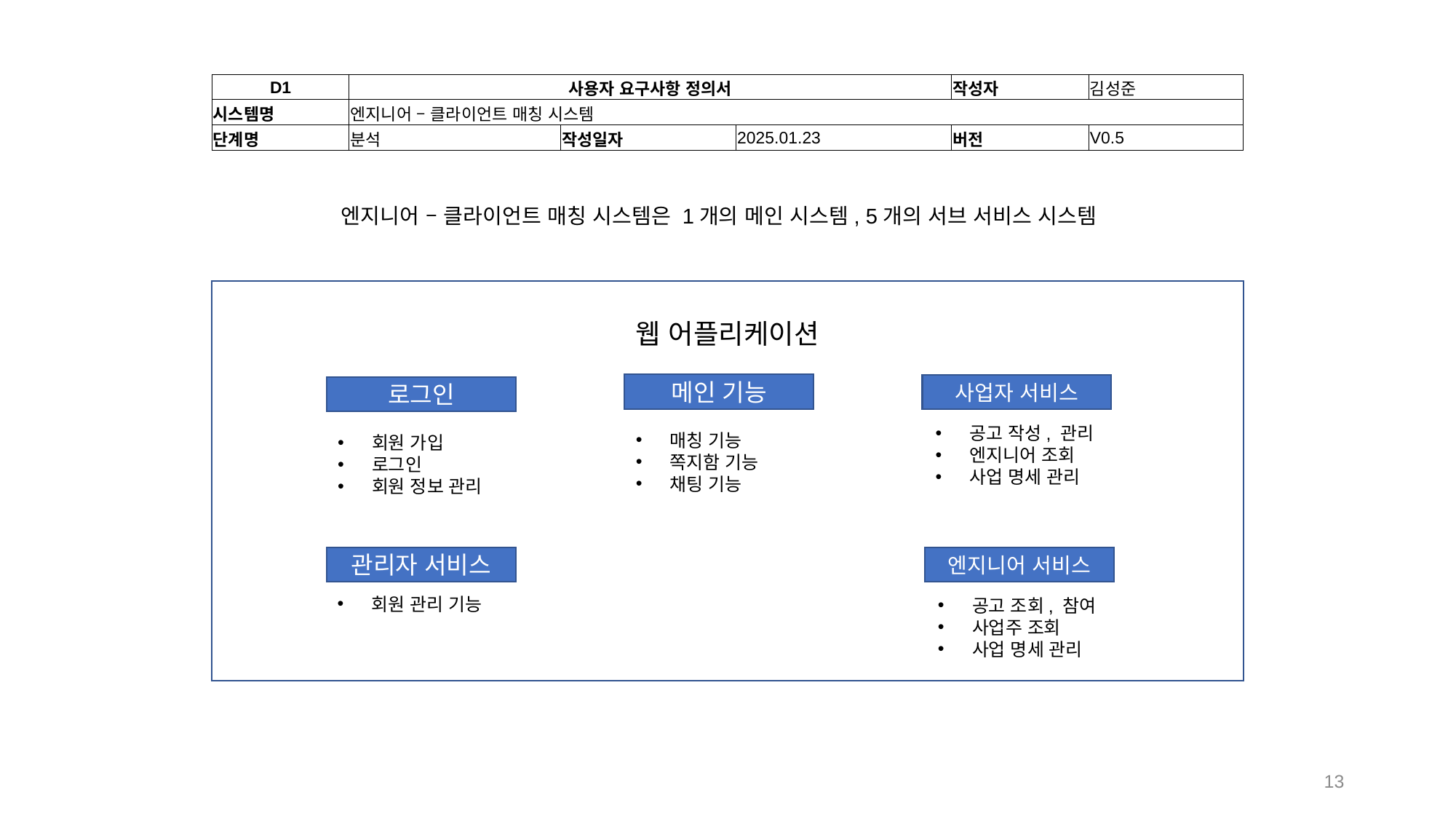

| D1 | 사용자 요구사항 정의서 |  |  | 작성자 | 김성준 |
| --- | --- | --- | --- | --- | --- |
| 시스템명 | 엔지니어 – 클라이언트 매칭 시스템 |  |  |  |  |
| 단계명 | 분석 | 작성일자 | 2025.01.23 | 버전 | V0.5 |
엔지니어 – 클라이언트 매칭 시스템은 1개의 메인 시스템, 5개의 서브 서비스 시스템
웹 어플리케이션

메인 기능
사업자 서비스
로그인
공고 작성, 관리
엔지니어 조회
사업 명세 관리
매칭 기능
쪽지함 기능
채팅 기능
회원 가입
로그인
회원 정보 관리
관리자 서비스
엔지니어 서비스
회원 관리 기능
공고 조회, 참여
사업주 조회
사업 명세 관리
13